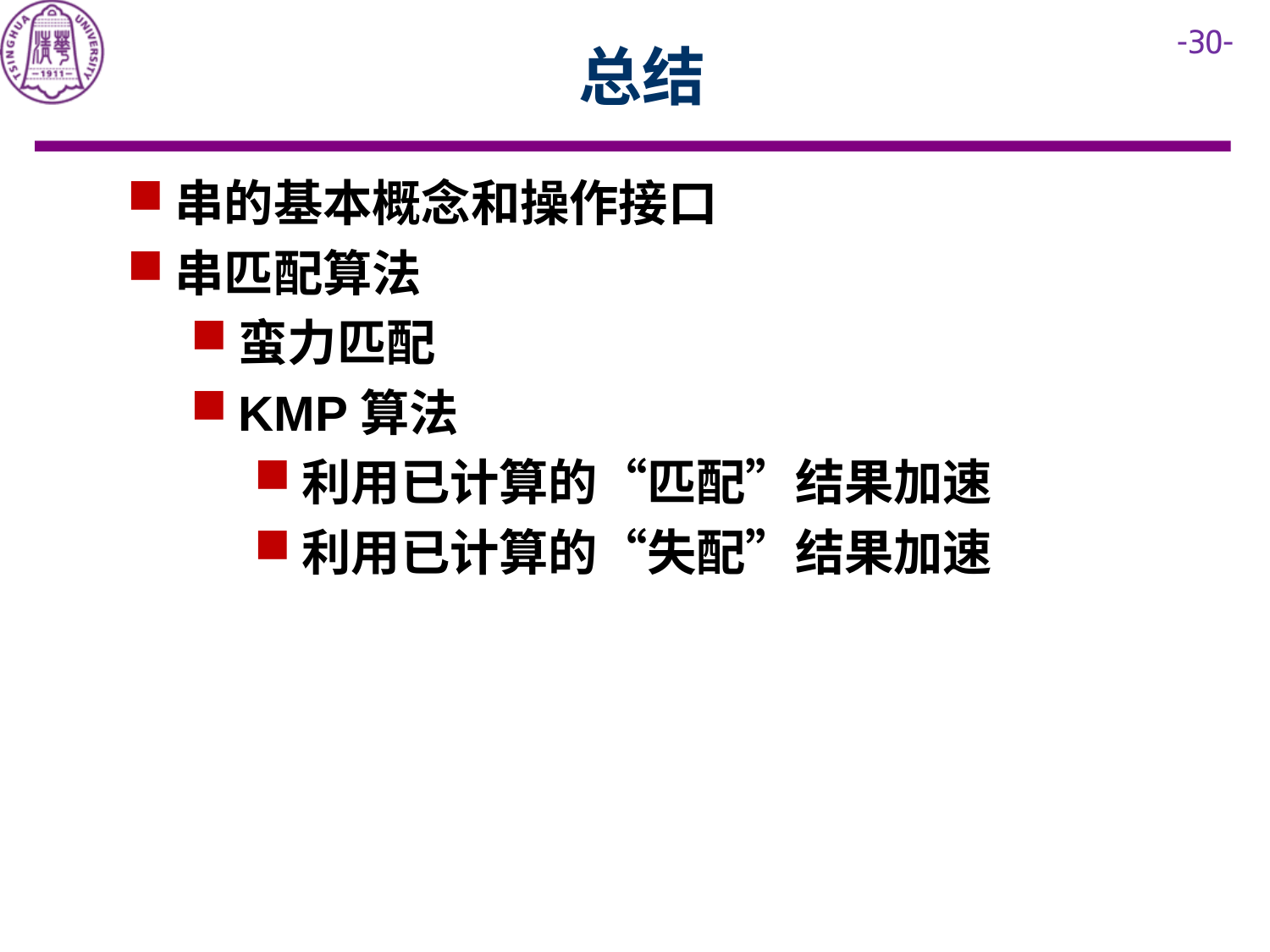

# 总结
串的基本概念和操作接口
串匹配算法
蛮力匹配
KMP算法
利用已计算的“匹配”结果加速
利用已计算的“失配”结果加速